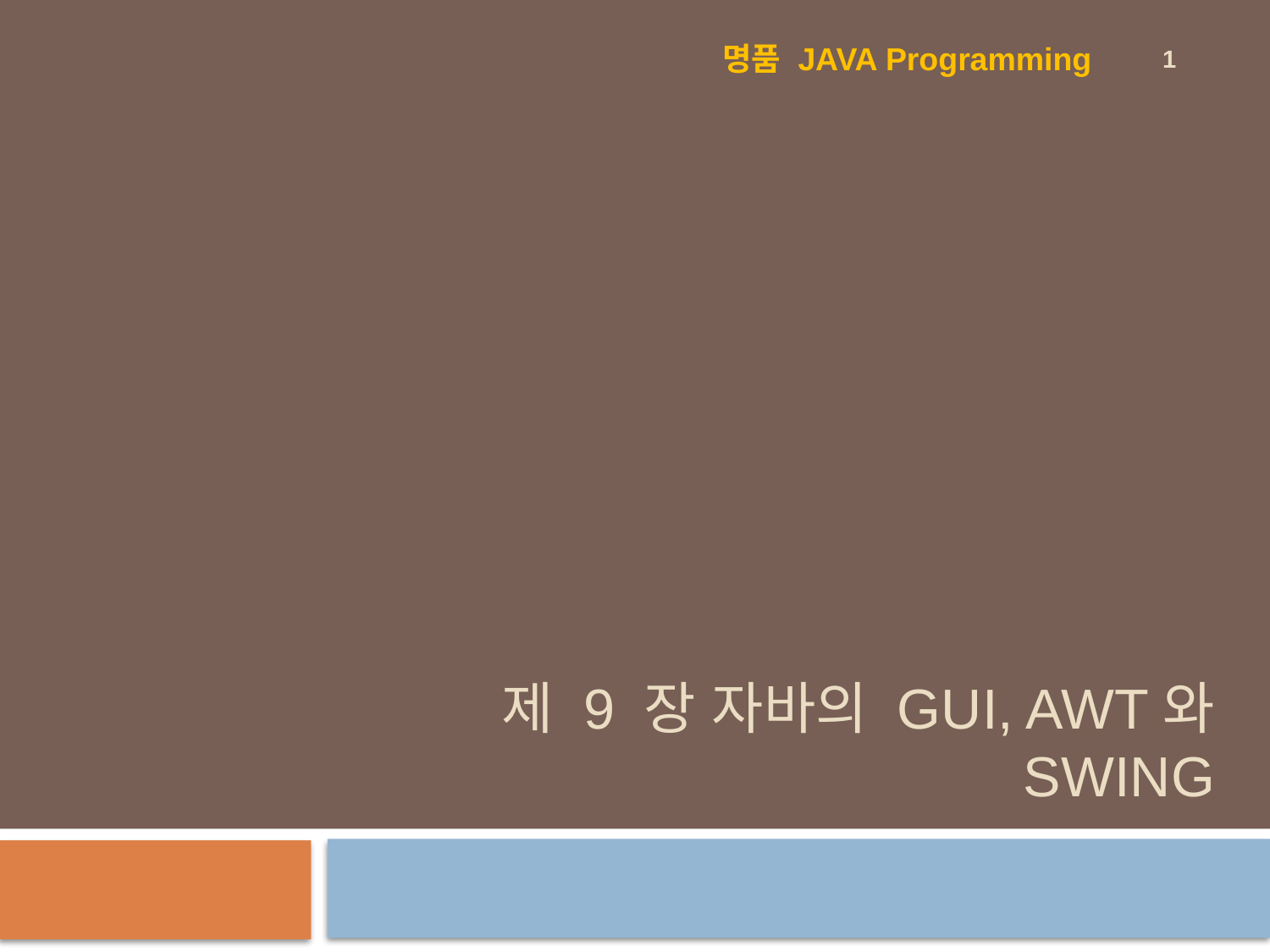

1
명품 JAVA Programming
# 제 9 장 자바의 GUI, AWT와 Swing